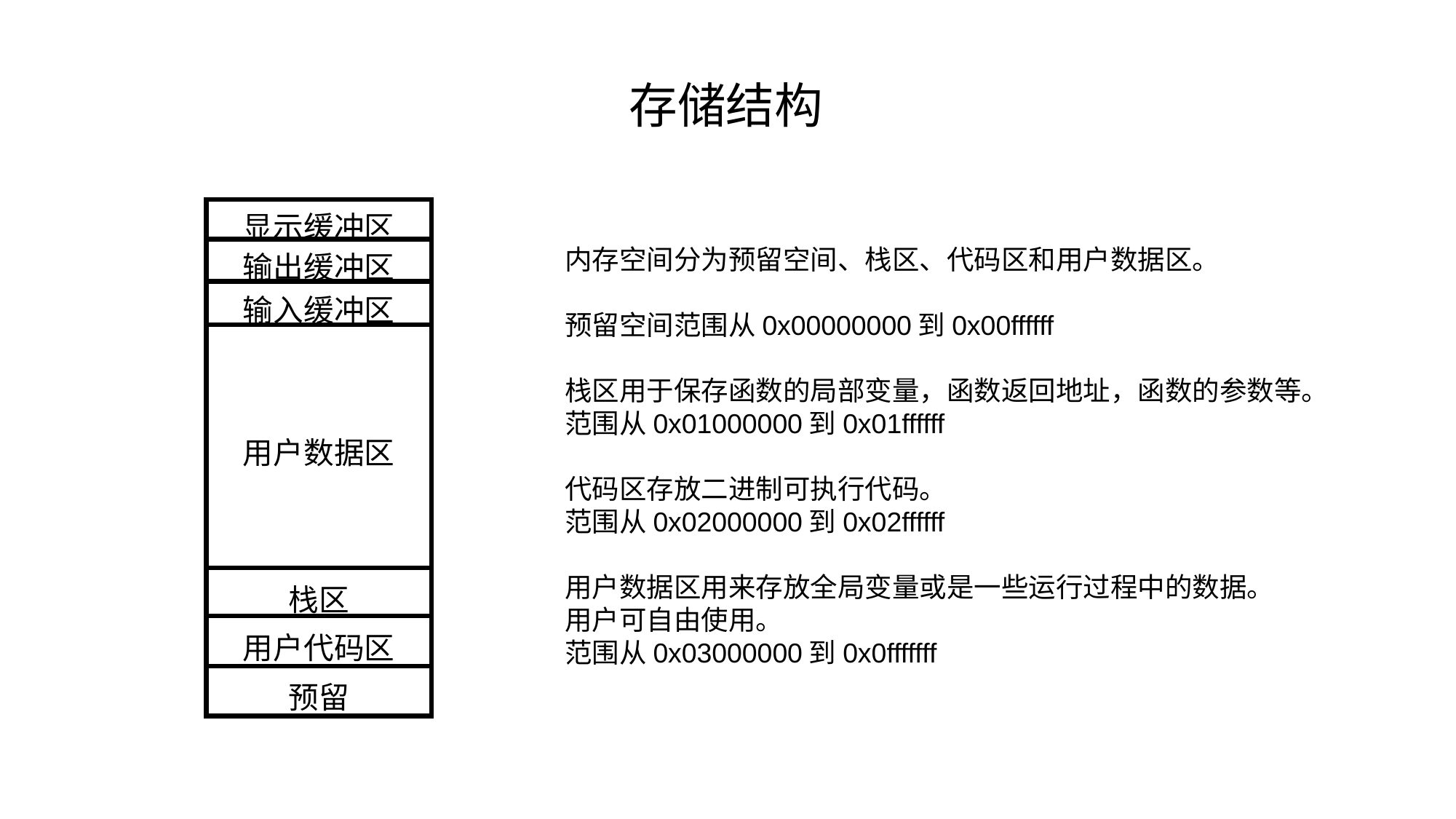

存储结构

显示缓冲区
输出缓冲区
输入缓冲区
用户数据区
栈区
用户代码区
预留
内存空间分为预留空间、栈区、代码区和用户数据区。

预留空间范围从0x00000000到0x00ffffff

栈区用于保存函数的局部变量，函数返回地址，函数的参数等。
范围从0x01000000到0x01ffffff

代码区存放二进制可执行代码。
范围从0x02000000到0x02ffffff

用户数据区用来存放全局变量或是一些运行过程中的数据。
用户可自由使用。
范围从0x03000000到0x0fffffff